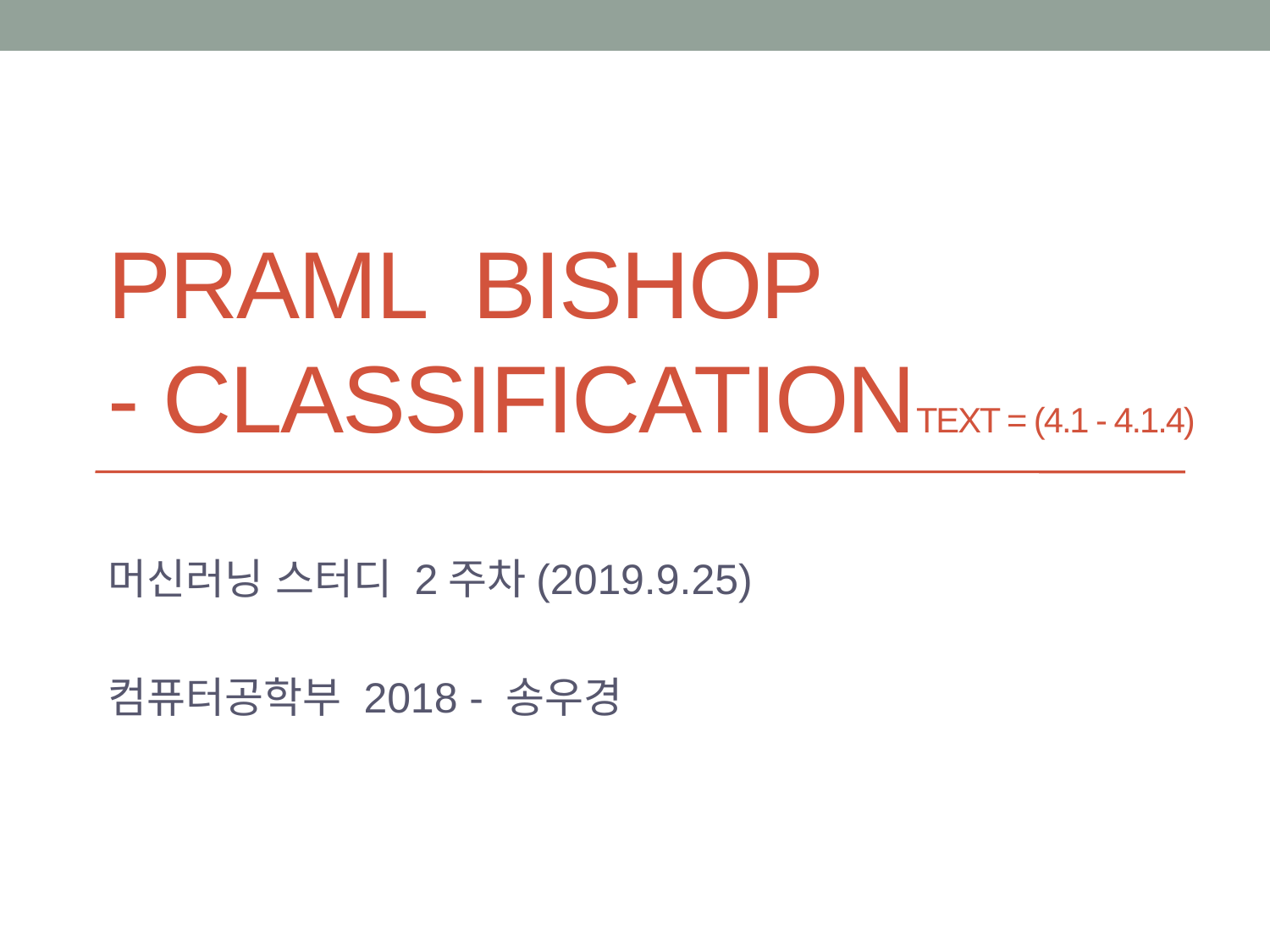

# PRAML  Bishop - classificationtext = (4.1 - 4.1.4)

머신러닝 스터디 2주차(2019.9.25)

컴퓨터공학부 2018 - 송우경